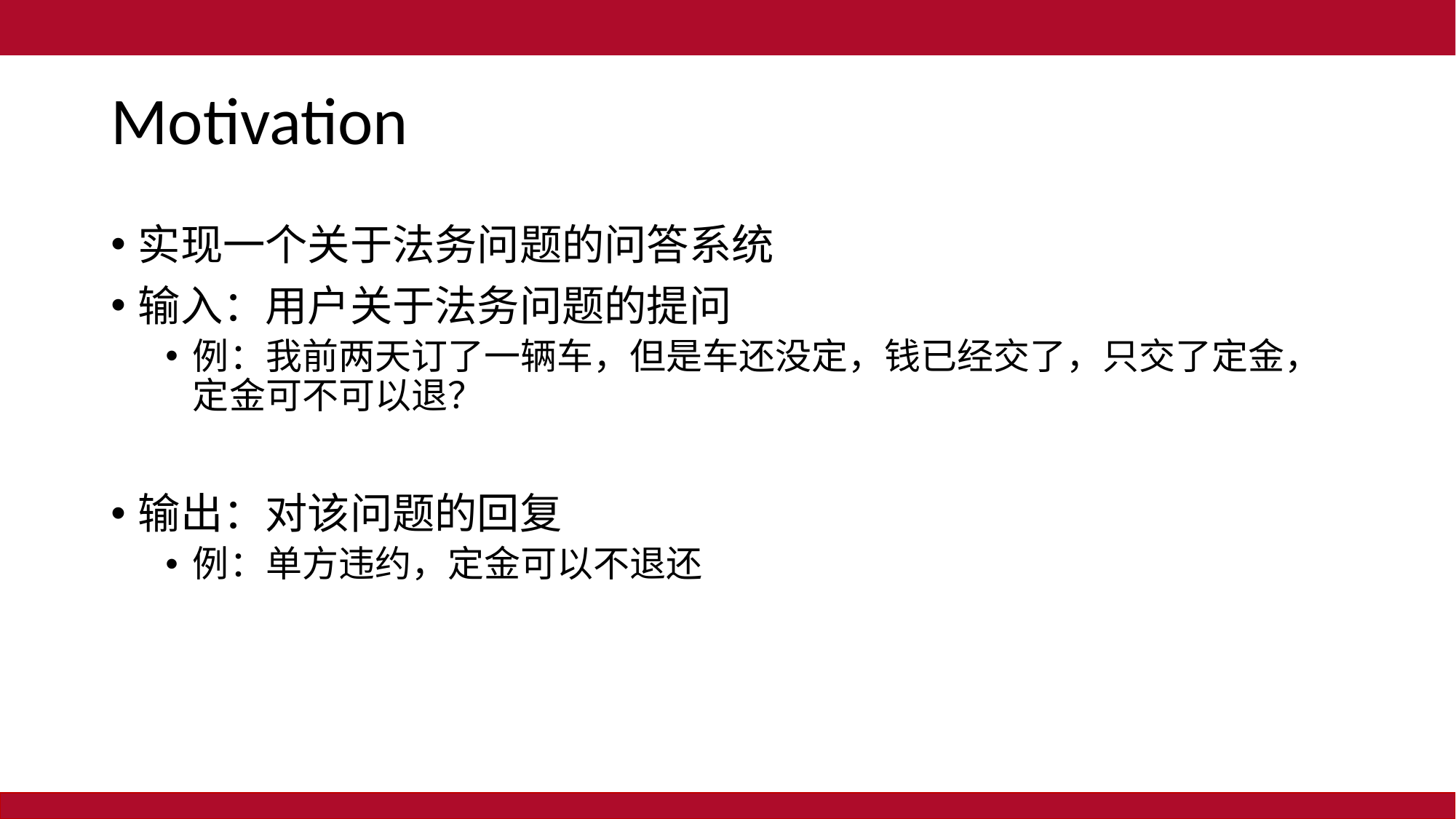

# Motivation
实现一个关于法务问题的问答系统
输入：用户关于法务问题的提问
例：我前两天订了一辆车，但是车还没定，钱已经交了，只交了定金，定金可不可以退？

输出：对该问题的回复
例：单方违约，定金可以不退还